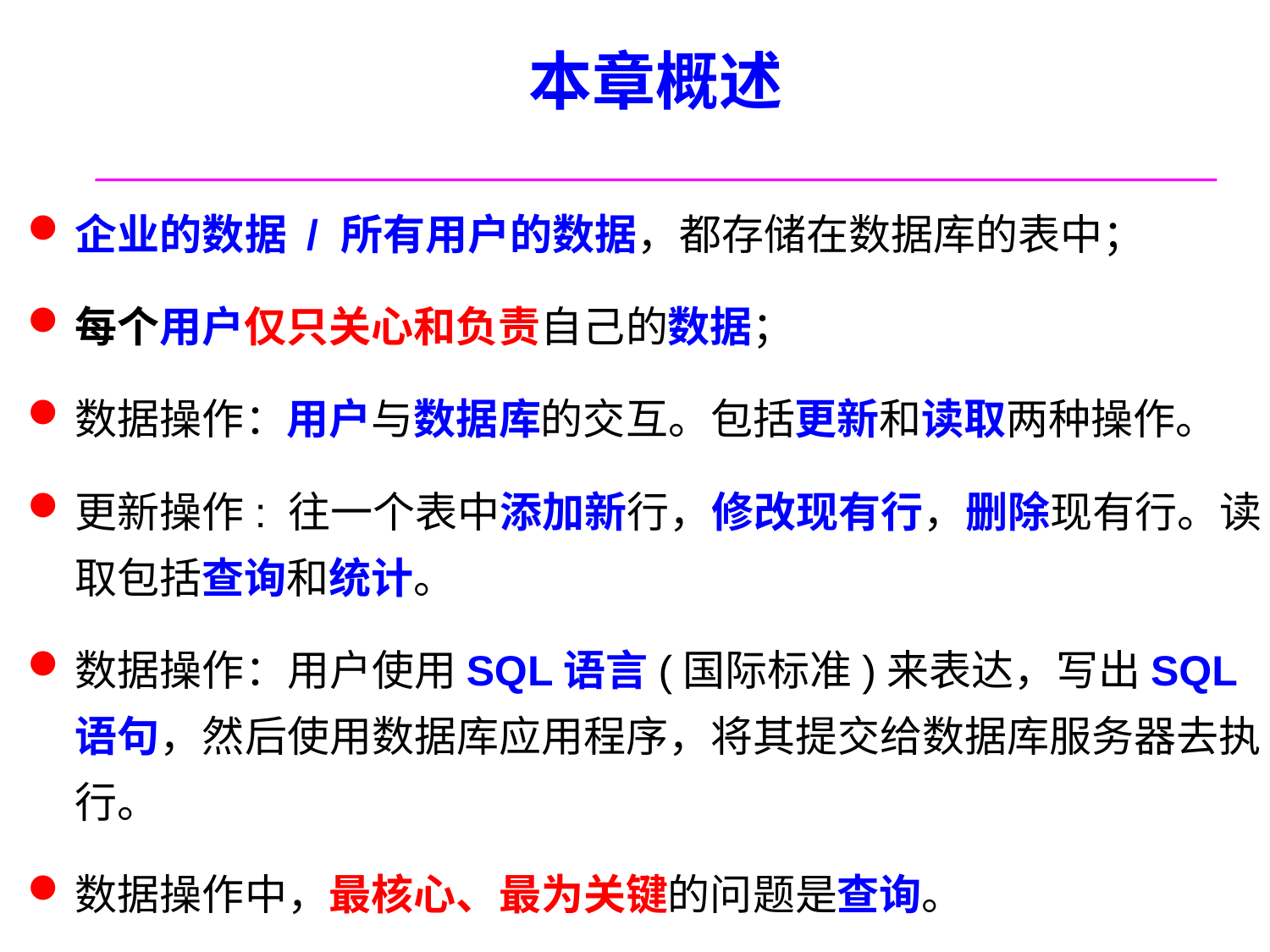

# 本章概述
企业的数据 / 所有用户的数据，都存储在数据库的表中；
每个用户仅只关心和负责自己的数据；
数据操作：用户与数据库的交互。包括更新和读取两种操作。
更新操作: 往一个表中添加新行，修改现有行，删除现有行。读取包括查询和统计。
数据操作：用户使用SQL语言(国际标准)来表达，写出SQL语句，然后使用数据库应用程序，将其提交给数据库服务器去执行。
数据操作中，最核心、最为关键的问题是查询。